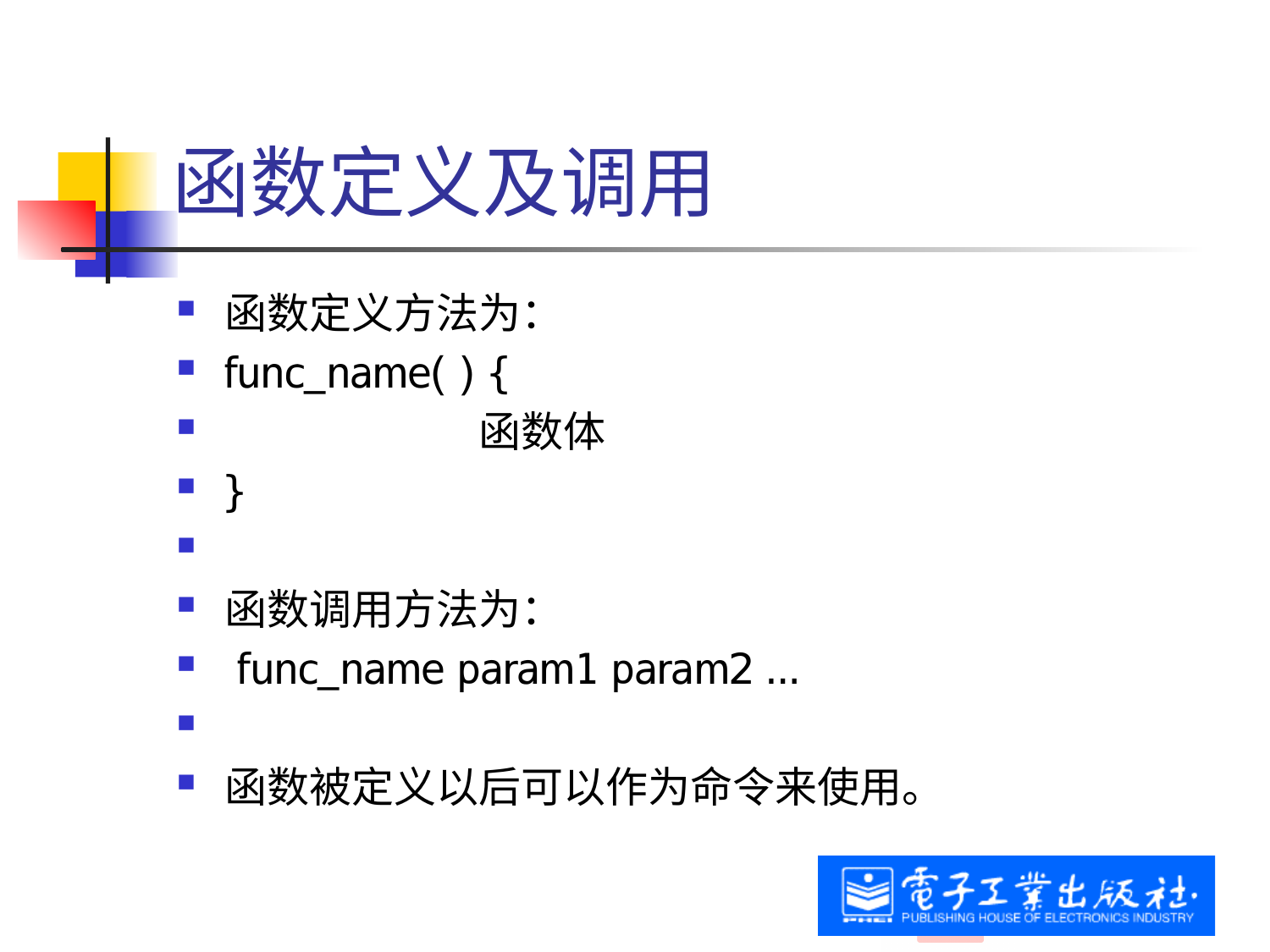

# 函数定义及调用
函数定义方法为：
func_name( ) {
		函数体
}

函数调用方法为：
 func_name param1 param2 …

函数被定义以后可以作为命令来使用。